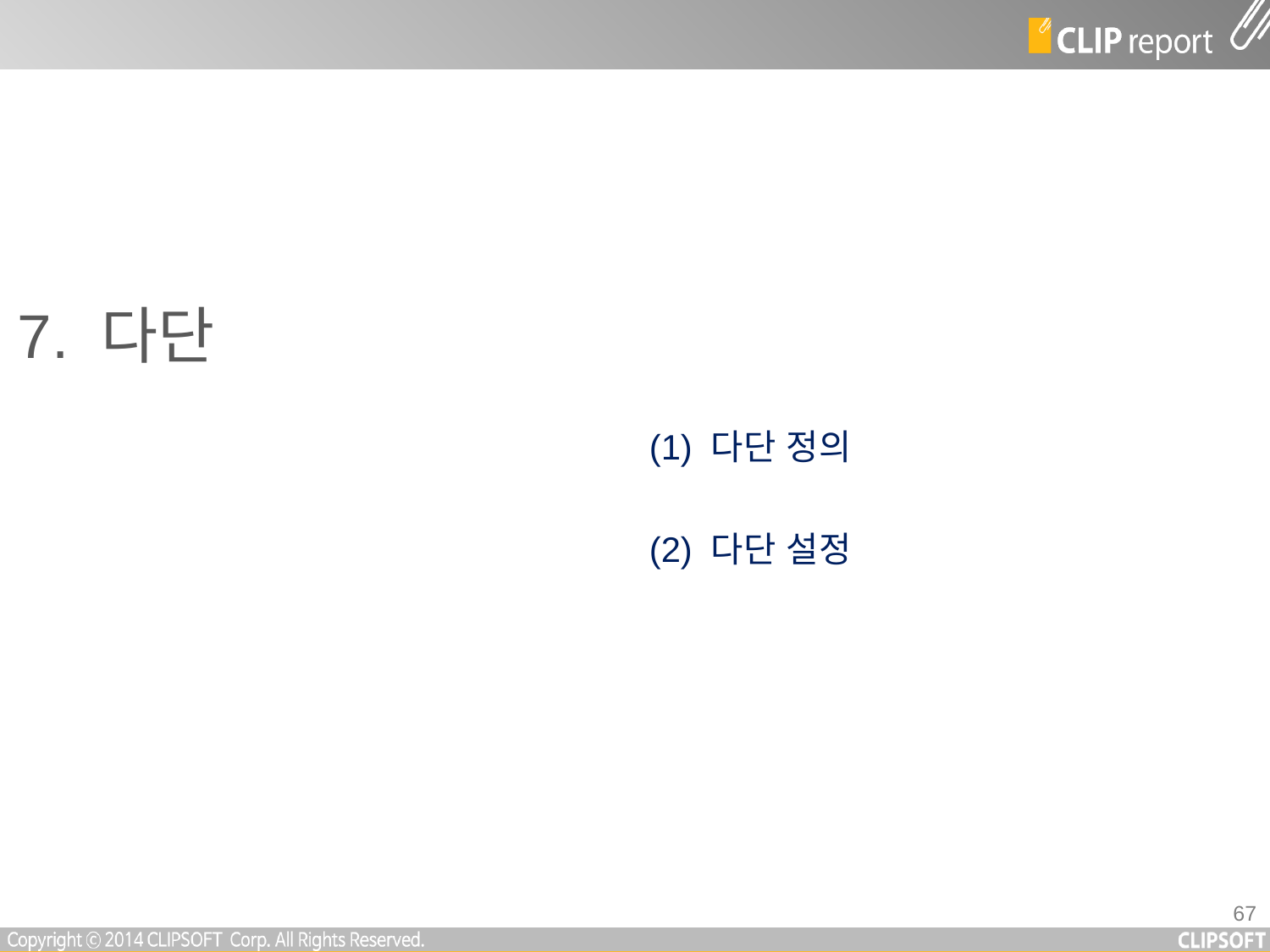

7. 다단
(1) 다단 정의
(2) 다단 설정